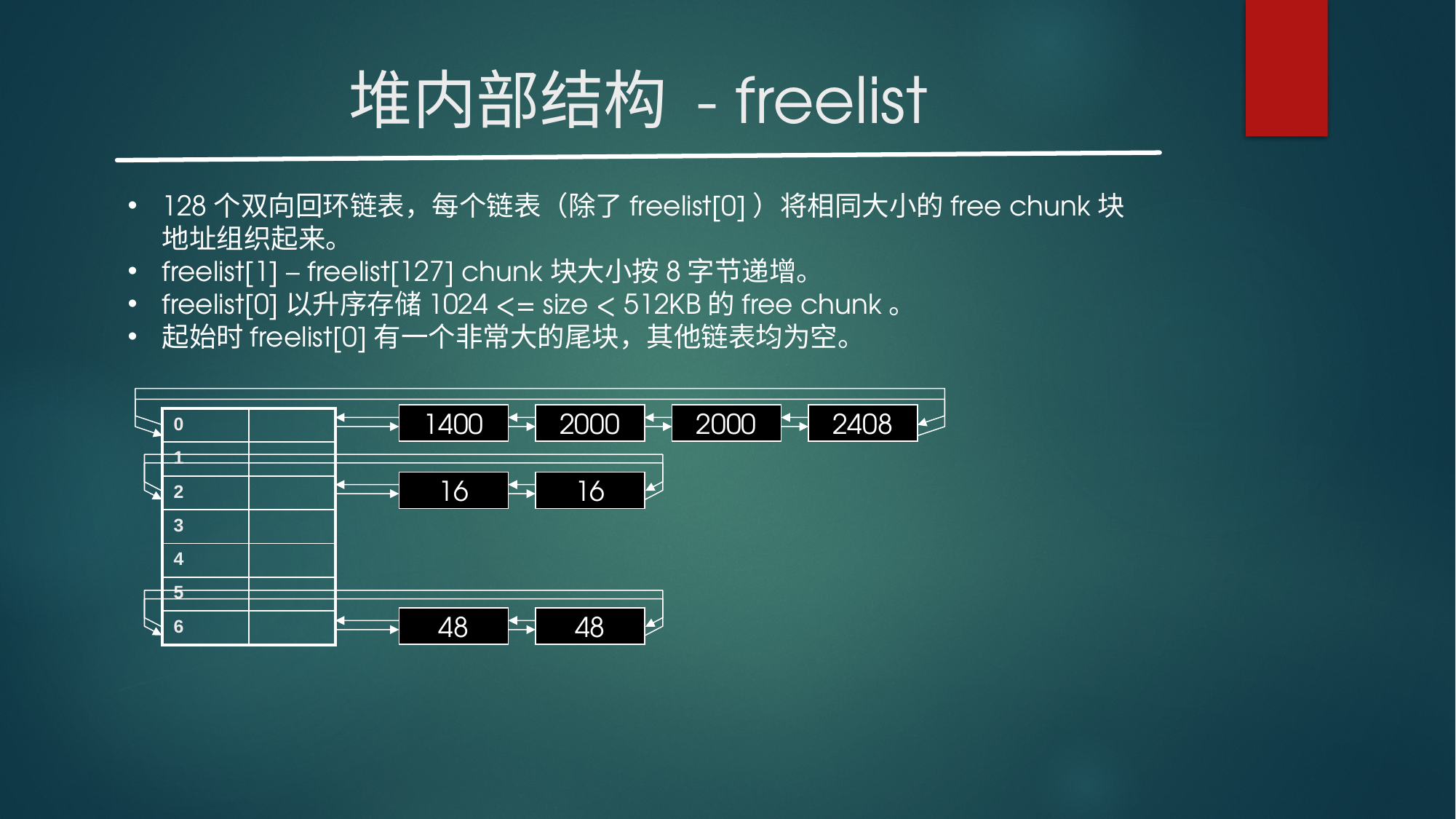

# 堆内部结构 - freelist
128个双向回环链表，每个链表（除了freelist[0]）将相同大小的free chunk块地址组织起来。
freelist[1] – freelist[127] chunk块大小按8字节递增。
freelist[0]以升序存储1024 <= size < 512KB的free chunk。
起始时freelist[0]有一个非常大的尾块，其他链表均为空。

1400
2000
2000
2408
| 0 |  |
| --- | --- |
| 1 |  |
| 2 |  |
| 3 |  |
| 4 |  |
| 5 |  |
| 6 |  |

16
16

48
48